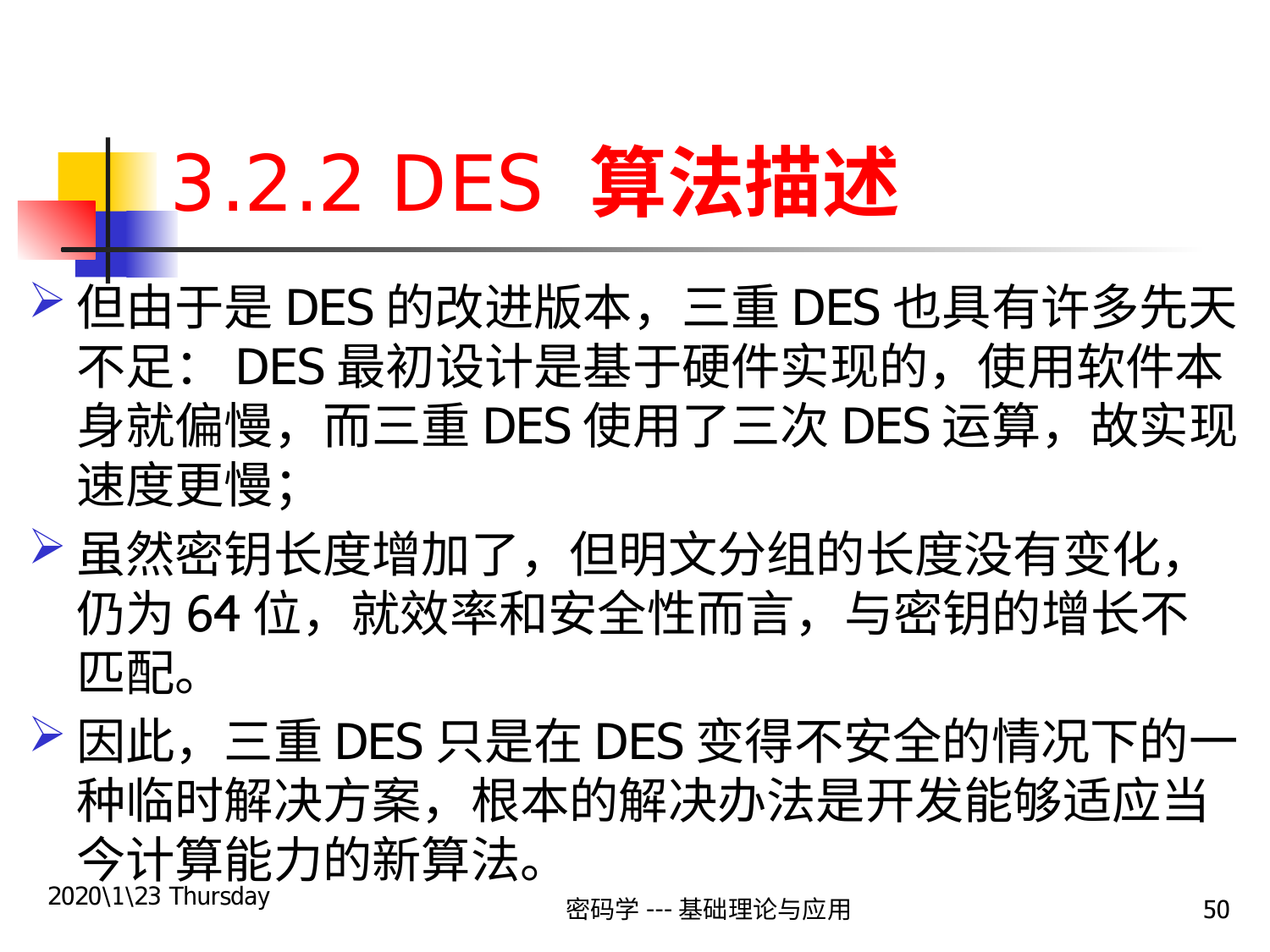

# 3.2.2 DES 算法描述
但由于是DES的改进版本，三重DES也具有许多先天不足：DES最初设计是基于硬件实现的，使用软件本身就偏慢，而三重DES使用了三次DES运算，故实现速度更慢；
虽然密钥长度增加了，但明文分组的长度没有变化，仍为64位，就效率和安全性而言，与密钥的增长不匹配。
因此，三重DES只是在DES变得不安全的情况下的一种临时解决方案，根本的解决办法是开发能够适应当今计算能力的新算法。
2020\1\23 Thursday
密码学---基础理论与应用
50